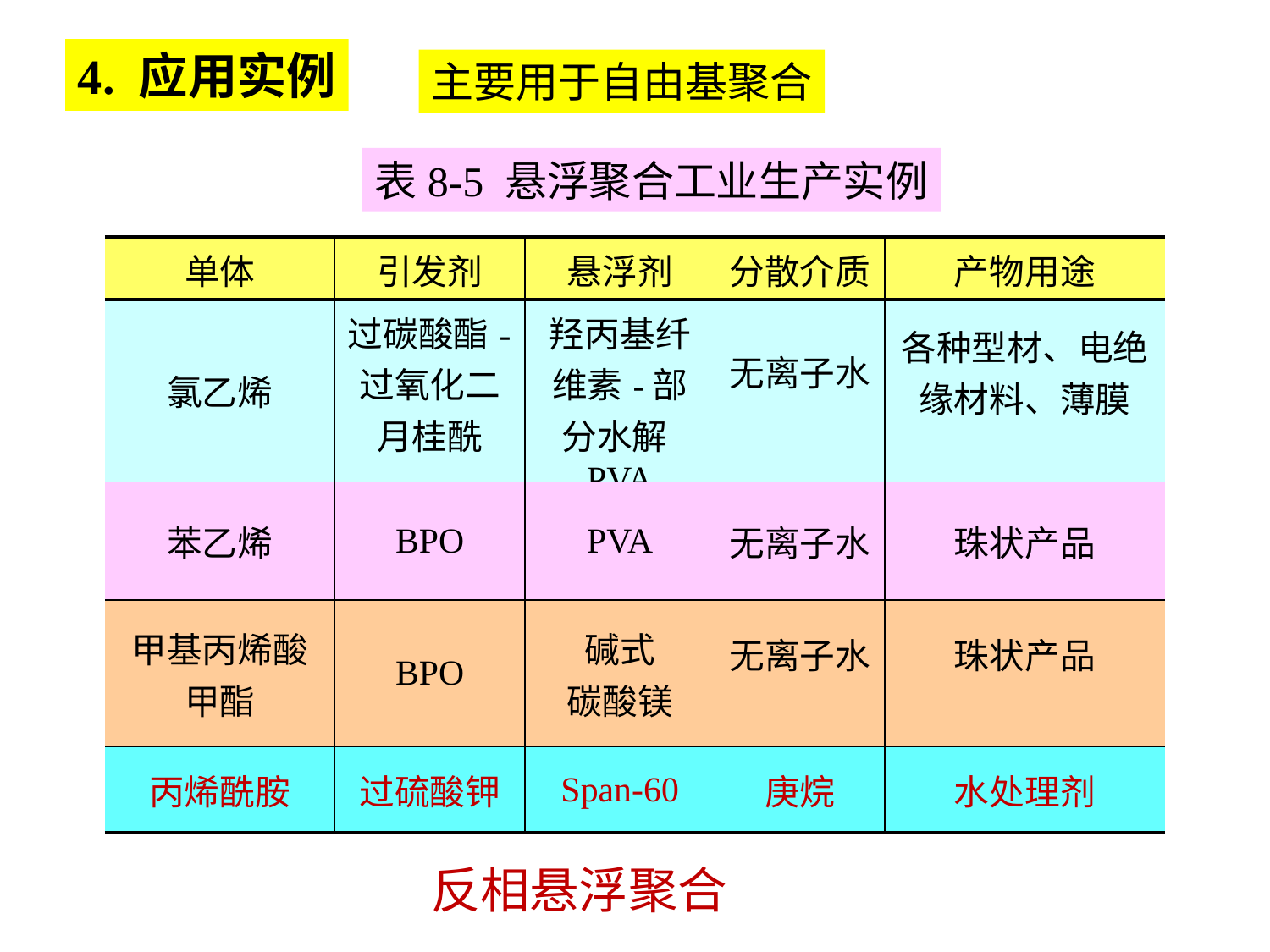

4. 应用实例
主要用于自由基聚合
表8-5 悬浮聚合工业生产实例
| 单体 | 引发剂 | 悬浮剂 | 分散介质 | 产物用途 |
| --- | --- | --- | --- | --- |
| 氯乙烯 | 过碳酸酯-过氧化二月桂酰 | 羟丙基纤维素-部分水解PVA | 无离子水 | 各种型材、电绝缘材料、薄膜 |
| 苯乙烯 | BPO | PVA | 无离子水 | 珠状产品 |
| 甲基丙烯酸 甲酯 | BPO | 碱式 碳酸镁 | 无离子水 | 珠状产品 |
| 丙烯酰胺 | 过硫酸钾 | Span-60 | 庚烷 | 水处理剂 |
反相悬浮聚合